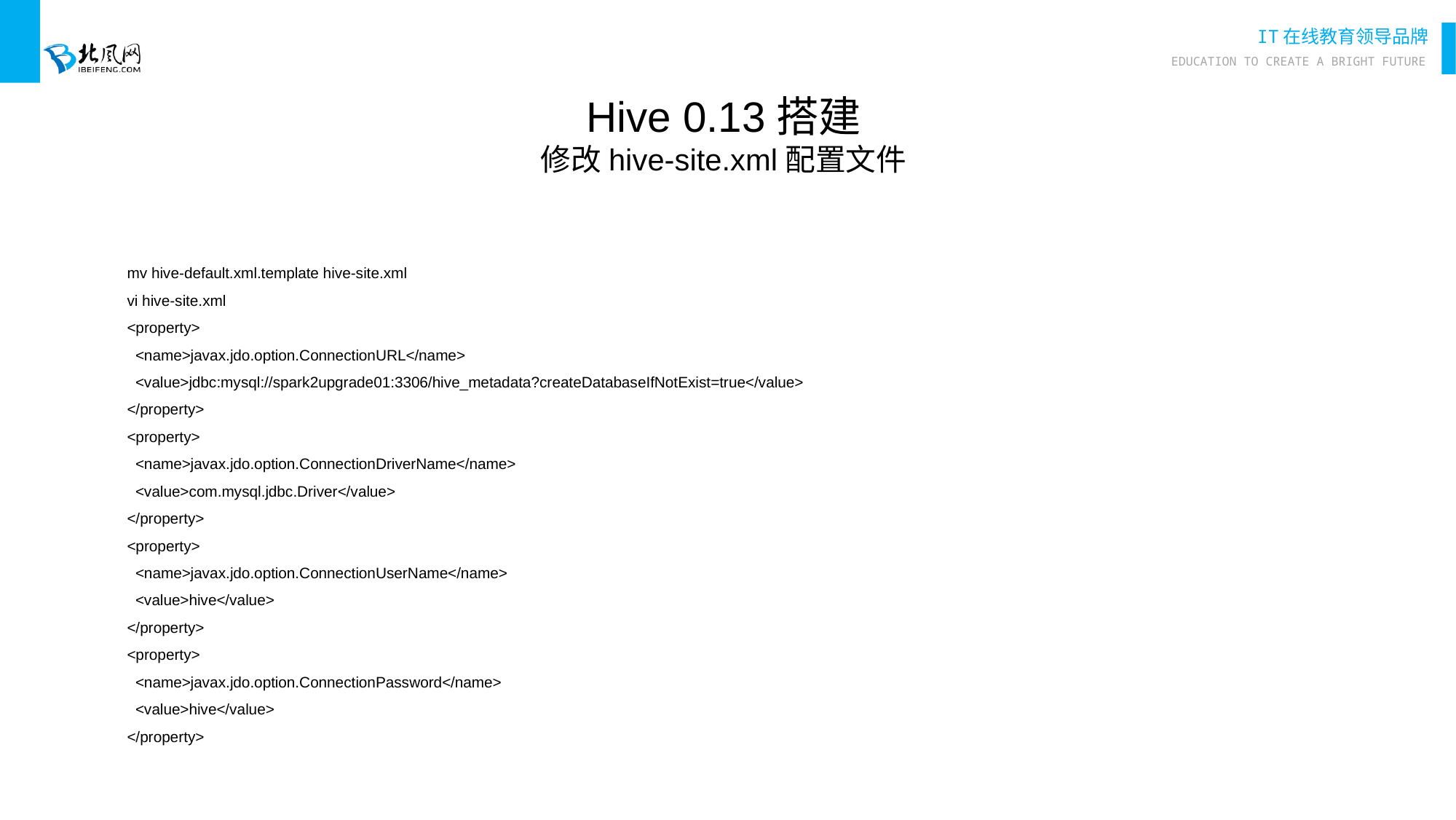

Hive 0.13搭建
修改hive-site.xml配置文件
mv hive-default.xml.template hive-site.xml
vi hive-site.xml
<property>
  <name>javax.jdo.option.ConnectionURL</name>
  <value>jdbc:mysql://spark2upgrade01:3306/hive_metadata?createDatabaseIfNotExist=true</value>
</property>
<property>
  <name>javax.jdo.option.ConnectionDriverName</name>
  <value>com.mysql.jdbc.Driver</value>
</property>
<property>
  <name>javax.jdo.option.ConnectionUserName</name>
  <value>hive</value>
</property>
<property>
  <name>javax.jdo.option.ConnectionPassword</name>
  <value>hive</value>
</property>